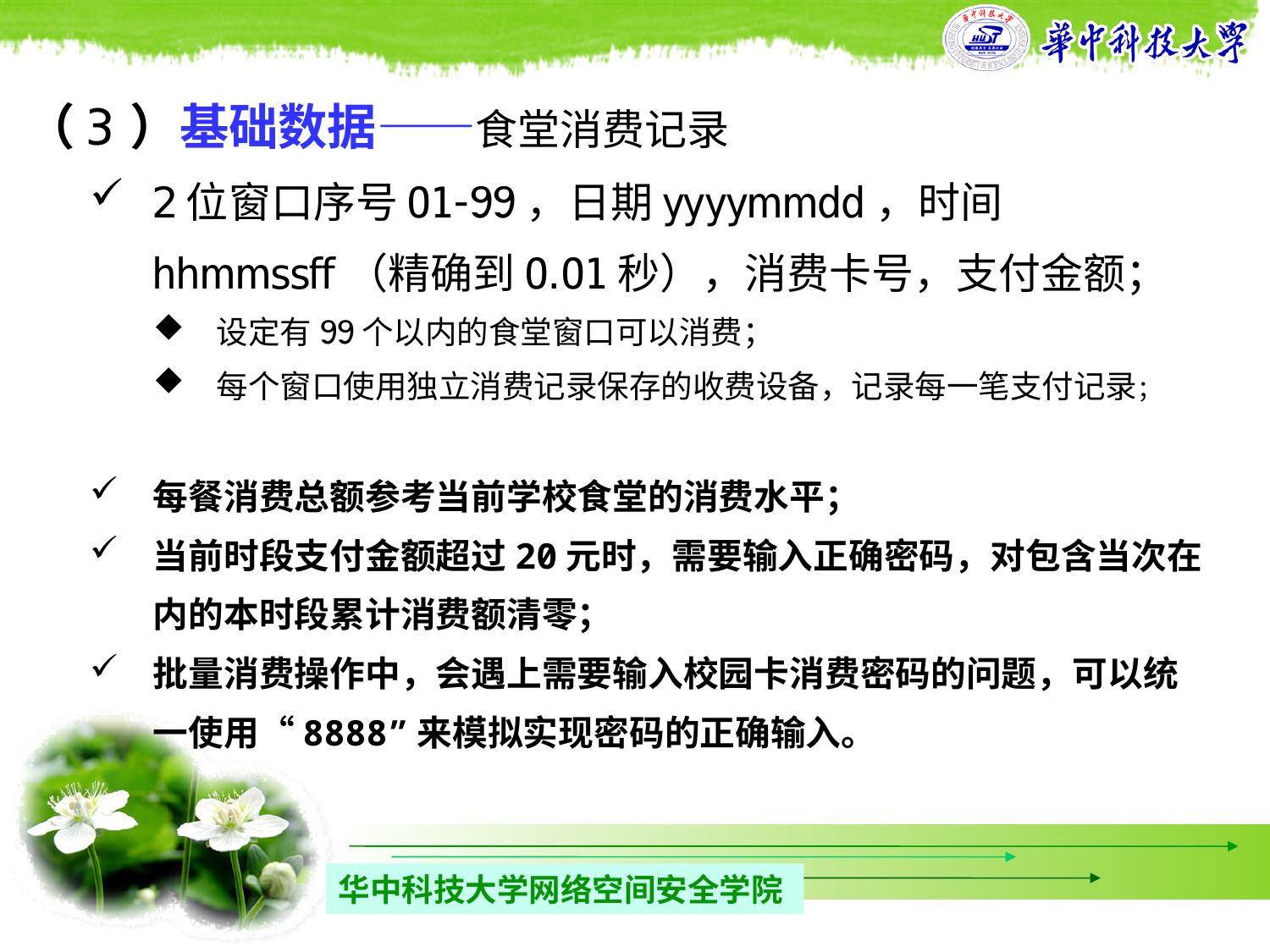

（3）基础数据——食堂消费记录
2位窗口序号01-99，日期yyyymmdd，时间hhmmssff（精确到0.01秒），消费卡号，支付金额；
设定有99个以内的食堂窗口可以消费；
每个窗口使用独立消费记录保存的收费设备，记录每一笔支付记录；

每餐消费总额参考当前学校食堂的消费水平；
当前时段支付金额超过20元时，需要输入正确密码，对包含当次在内的本时段累计消费额清零；
批量消费操作中，会遇上需要输入校园卡消费密码的问题，可以统一使用“8888”来模拟实现密码的正确输入。
15